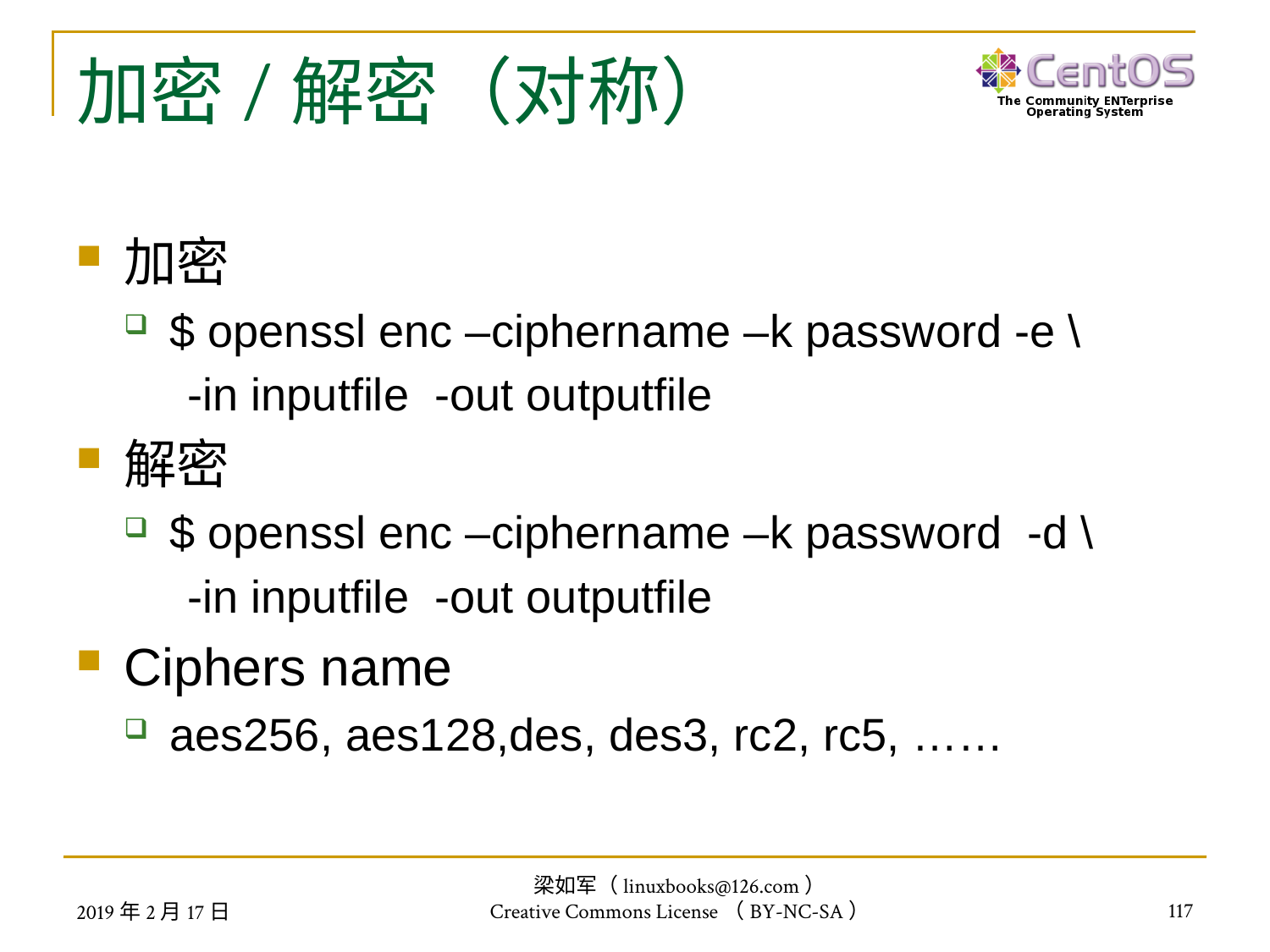

# 加密/解密（对称）
加密
$ openssl enc –ciphername –k password -e \
     -in inputfile  -out outputfile
解密
$ openssl enc –ciphername –k password  -d \
     -in inputfile  -out outputfile
Ciphers name
aes256, aes128,des, des3, rc2, rc5, ……
梁如军（linuxbooks@126.com）
Creative Commons License（BY-NC-SA）
2019年2月17日
117